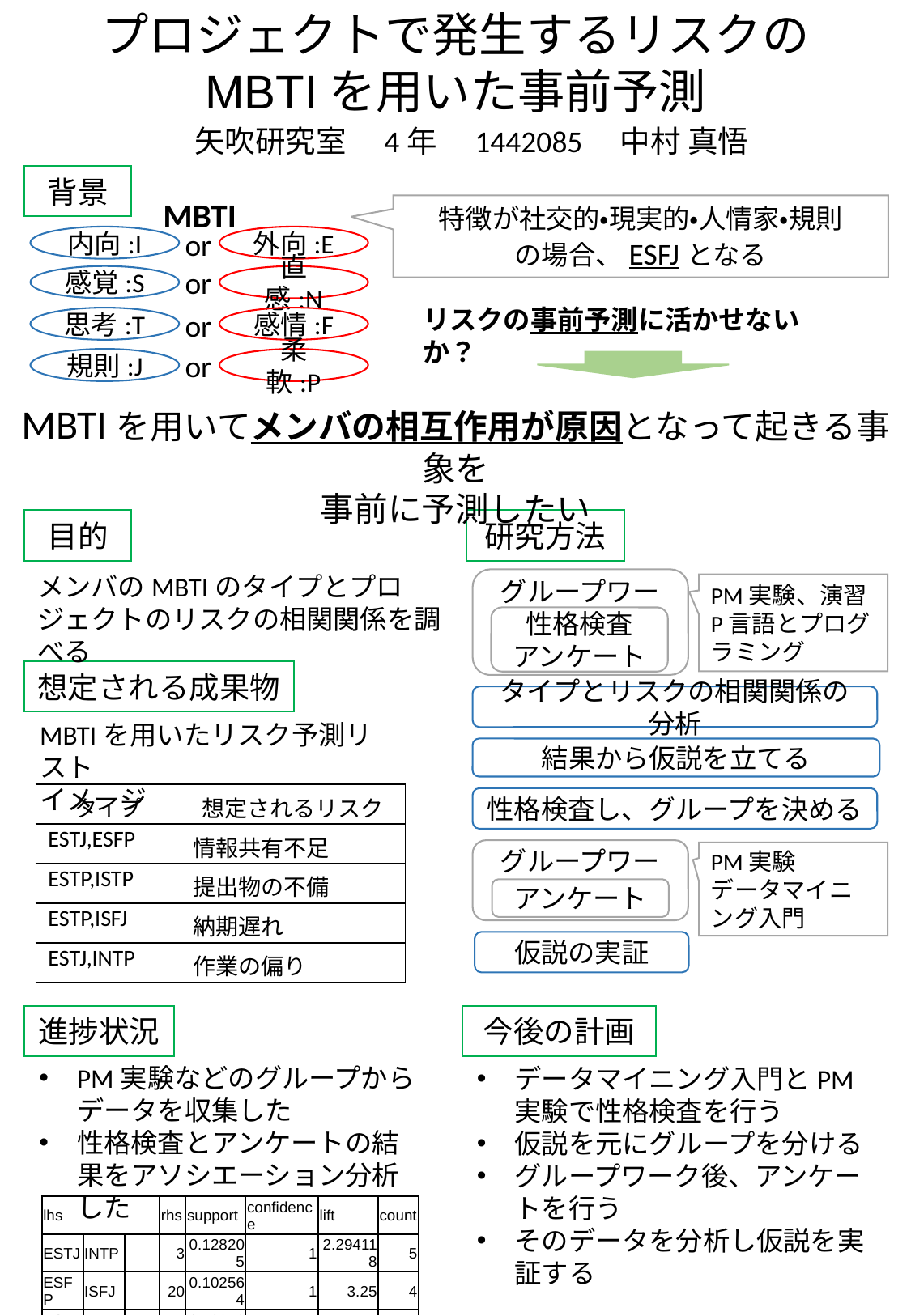

プロジェクトで発生するリスクの
MBTIを用いた事前予測
　矢吹研究室　4年　1442085　中村 真悟
背景
MBTI
or
内向:I
外向:E
or
感覚:S
直感:N
or
思考:T
感情:F
or
規則:J
柔軟:P
特徴が社交的・現実的・人情家・規則
の場合、ESFJとなる
リスクの事前予測に活かせないか？

MBTIを用いてメンバの相互作用が原因となって起きる事象を
事前に予測したい
目的
研究方法
メンバのMBTIのタイプとプロジェクトのリスクの相関関係を調べる
グループワーク

PM実験、演習
P言語とプログラミング
性格検査
アンケート
想定される成果物
タイプとリスクの相関関係の分析
MBTIを用いたリスク予測リスト
イメージ
結果から仮説を立てる
| タイプ | 想定されるリスク |
| --- | --- |
| ESTJ,ESFP | 情報共有不足 |
| ESTP,ISTP | 提出物の不備 |
| ESTP,ISFJ | 納期遅れ |
| ESTJ,INTP | 作業の偏り |
性格検査し、グループを決める
グループワーク

PM実験
データマイニング入門
アンケート
仮説の実証
進捗状況
今後の計画
PM実験などのグループからデータを収集した
性格検査とアンケートの結果をアソシエーション分析した
データマイニング入門とPM実験で性格検査を行う
仮説を元にグループを分ける
グループワーク後、アンケートを行う
そのデータを分析し仮説を実証する
| lhs |  |  | rhs | support | confidence | lift | count |
| --- | --- | --- | --- | --- | --- | --- | --- |
| ESTJ | INTP |  | 3 | 0.128205 | 1 | 2.294118 | 5 |
| ESFP | ISFJ |  | 20 | 0.102564 | 1 | 3.25 | 4 |
| ESFP | ISFJ |  | 17 | 0.102564 | 1 | 2.6 | 4 |
| ESFJ | ESFP |  | 20 | 0.179487 | 1 | 3.25 | 7 |